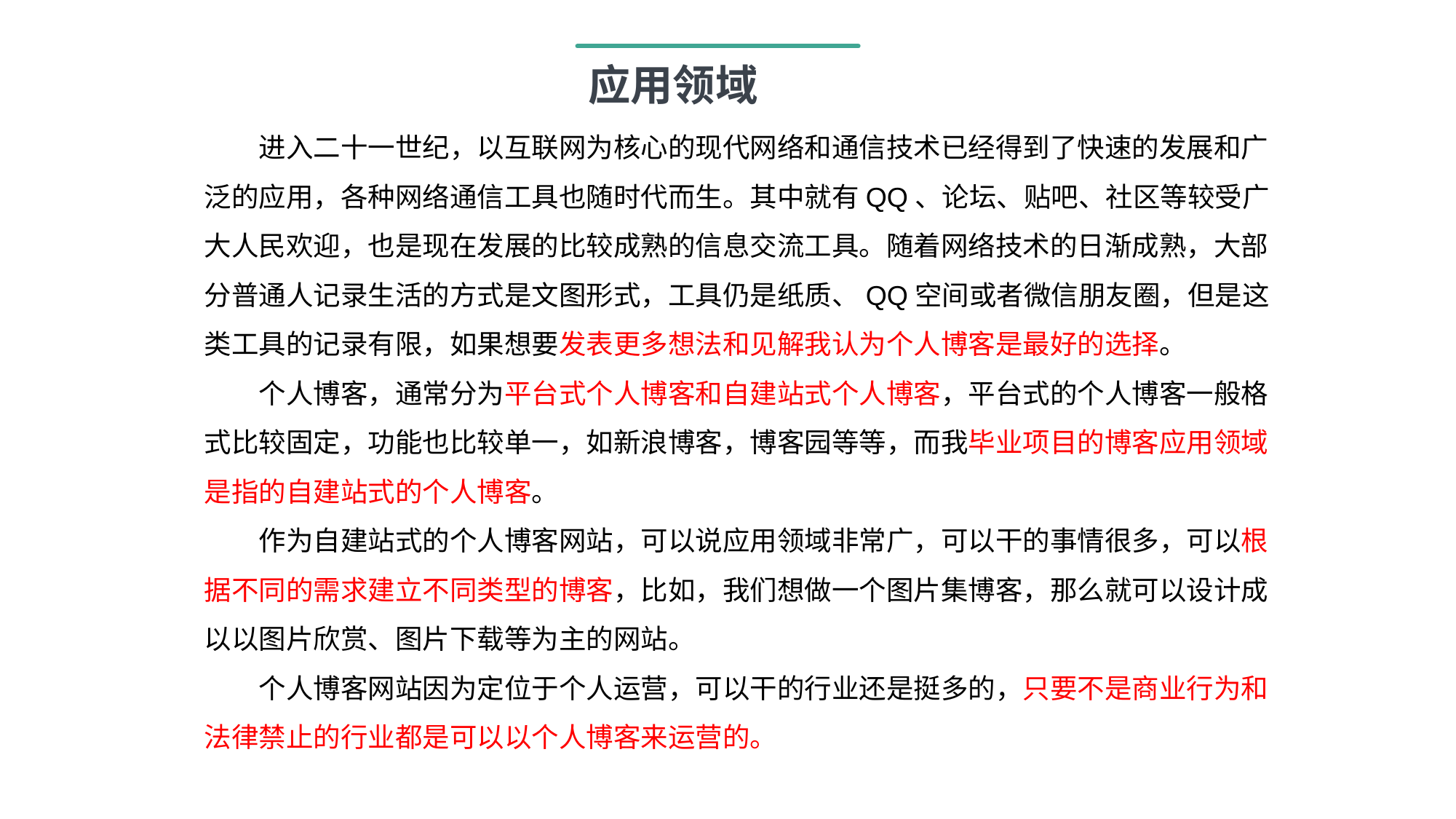

应用领域

进入二十一世纪，以互联网为核心的现代网络和通信技术已经得到了快速的发展和广泛的应用，各种网络通信工具也随时代而生。其中就有QQ、论坛、贴吧、社区等较受广大人民欢迎，也是现在发展的比较成熟的信息交流工具。随着网络技术的日渐成熟，大部分普通人记录生活的方式是文图形式，工具仍是纸质、QQ空间或者微信朋友圈，但是这类工具的记录有限，如果想要发表更多想法和见解我认为个人博客是最好的选择。
个人博客，通常分为平台式个人博客和自建站式个人博客，平台式的个人博客一般格式比较固定，功能也比较单一，如新浪博客，博客园等等，而我毕业项目的博客应用领域是指的自建站式的个人博客。
作为自建站式的个人博客网站，可以说应用领域非常广，可以干的事情很多，可以根据不同的需求建立不同类型的博客，比如，我们想做一个图片集博客，那么就可以设计成以以图片欣赏、图片下载等为主的网站。
个人博客网站因为定位于个人运营，可以干的行业还是挺多的，只要不是商业行为和法律禁止的行业都是可以以个人博客来运营的。